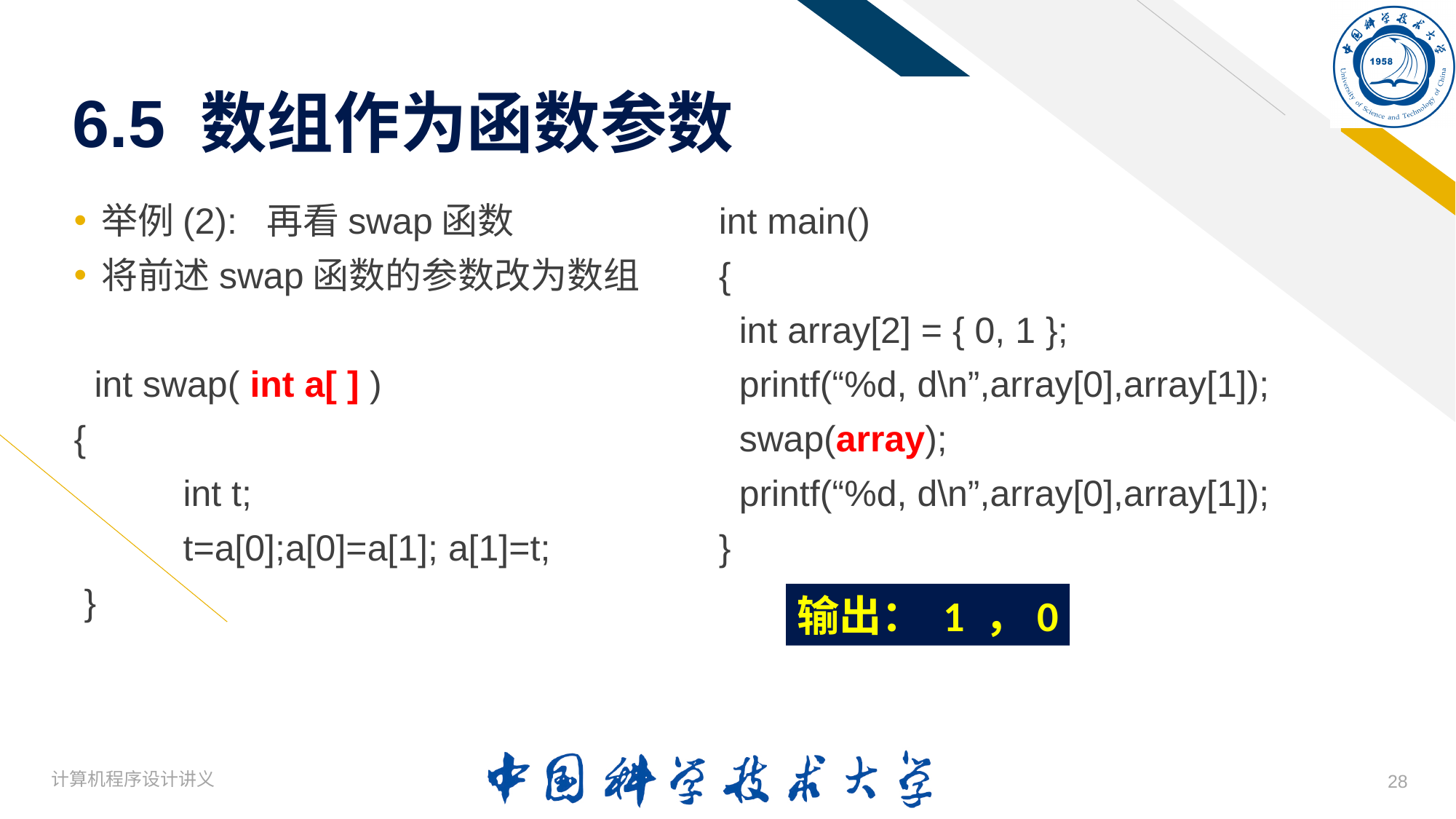

# 6.5 数组作为函数参数
举例(2):  再看swap函数
将前述swap函数的参数改为数组

  int swap( int a[ ] )
{
	int t;
  	t=a[0];a[0]=a[1]; a[1]=t;
 }

int main()
{
  int array[2] = { 0, 1 };
  printf(“%d, d\n”,array[0],array[1]);
  swap(array);
  printf(“%d, d\n”,array[0],array[1]);
}
输出： 1 ，0
计算机程序设计讲义
28